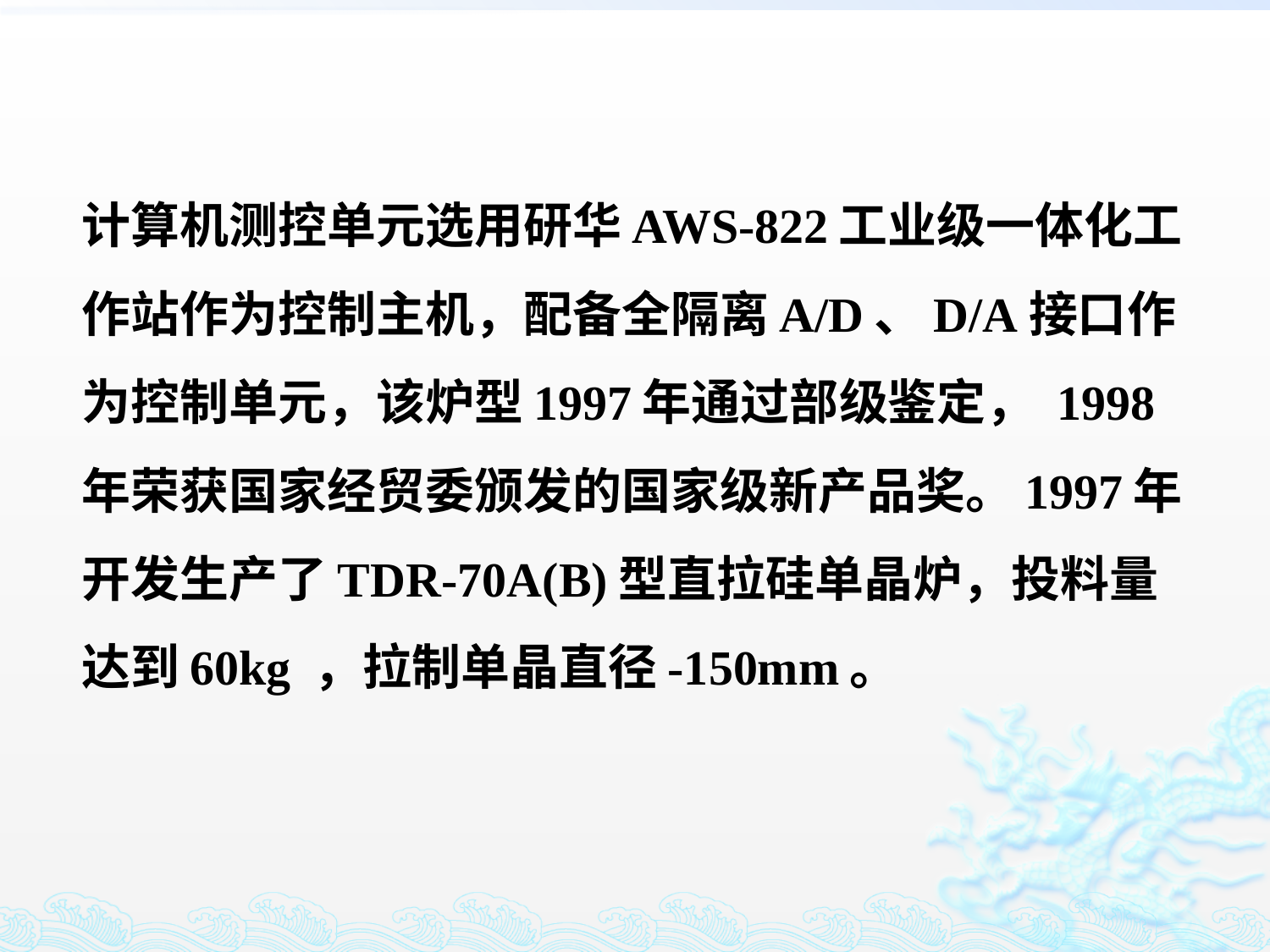

计算机测控单元选用研华AWS-822工业级一体化工作站作为控制主机，配备全隔离A/D、D/A接口作为控制单元，该炉型1997年通过部级鉴定， 1998年荣获国家经贸委颁发的国家级新产品奖。1997年开发生产了TDR-70A(B)型直拉硅单晶炉，投料量达到60kg ，拉制单晶直径-150mm。